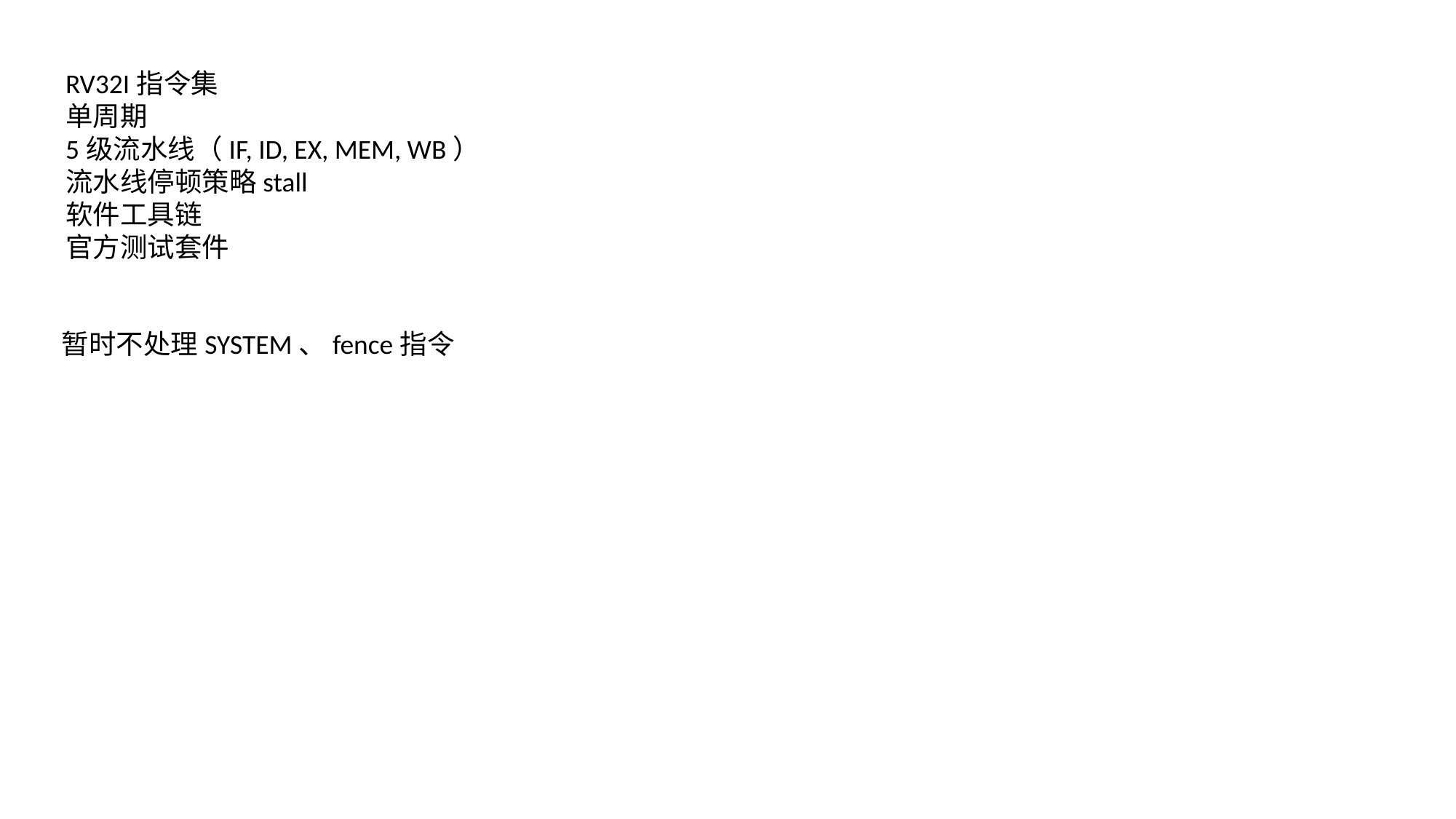

RV32I指令集
单周期
5级流水线（IF, ID, EX, MEM, WB）
流水线停顿策略stall
软件工具链
官方测试套件
暂时不处理SYSTEM、fence指令